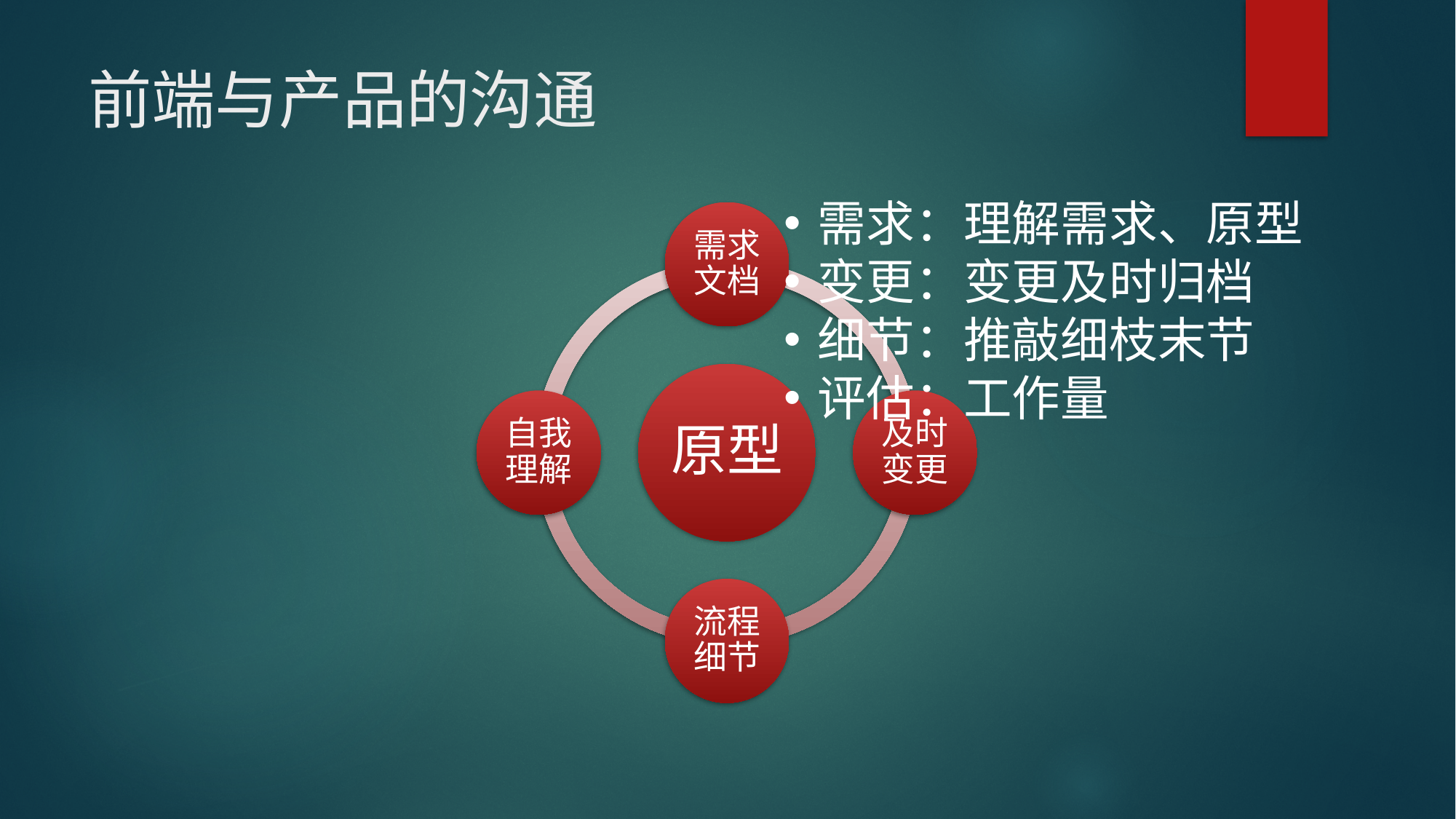

# 前端与产品的沟通
需求：理解需求、原型
变更：变更及时归档
细节：推敲细枝末节
评估：工作量

原型
需求文档
及时变更
流程细节
自我理解